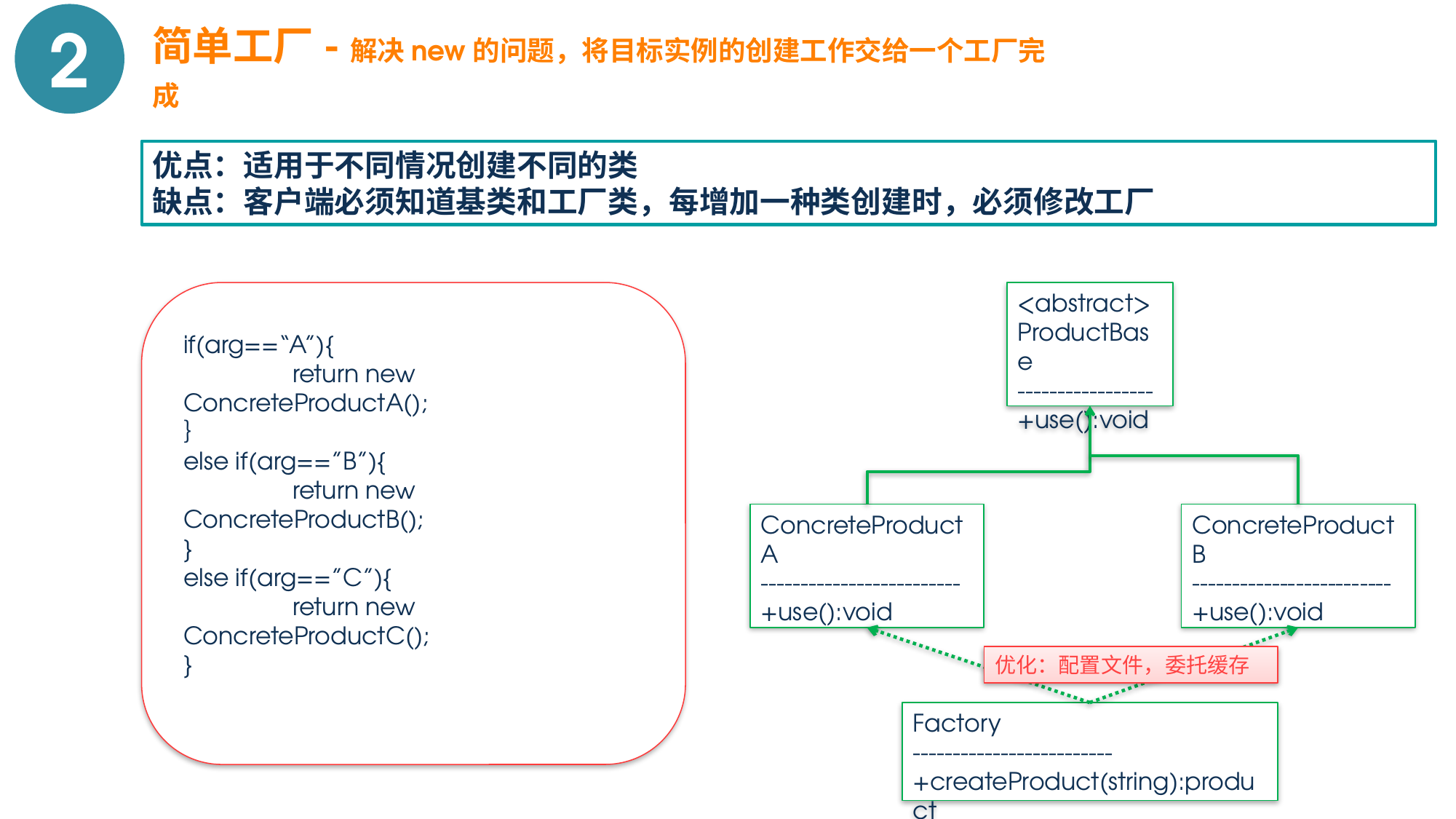

2
简单工厂-解决new的问题，将目标实例的创建工作交给一个工厂完成
优点：适用于不同情况创建不同的类
缺点：客户端必须知道基类和工厂类，每增加一种类创建时，必须修改工厂

<abstract>
ProductBase
-----------------
+use():void
if(arg==“A”){
	return new ConcreteProductA();
｝
else if(arg==”B”){
	return new ConcreteProductB();
}
else if(arg==”C”){
	return new ConcreteProductC();
}
ConcreteProductA
-------------------------
+use():void
ConcreteProductB
-------------------------
+use():void
优化：配置文件，委托缓存
Factory
-------------------------
+createProduct(string):product